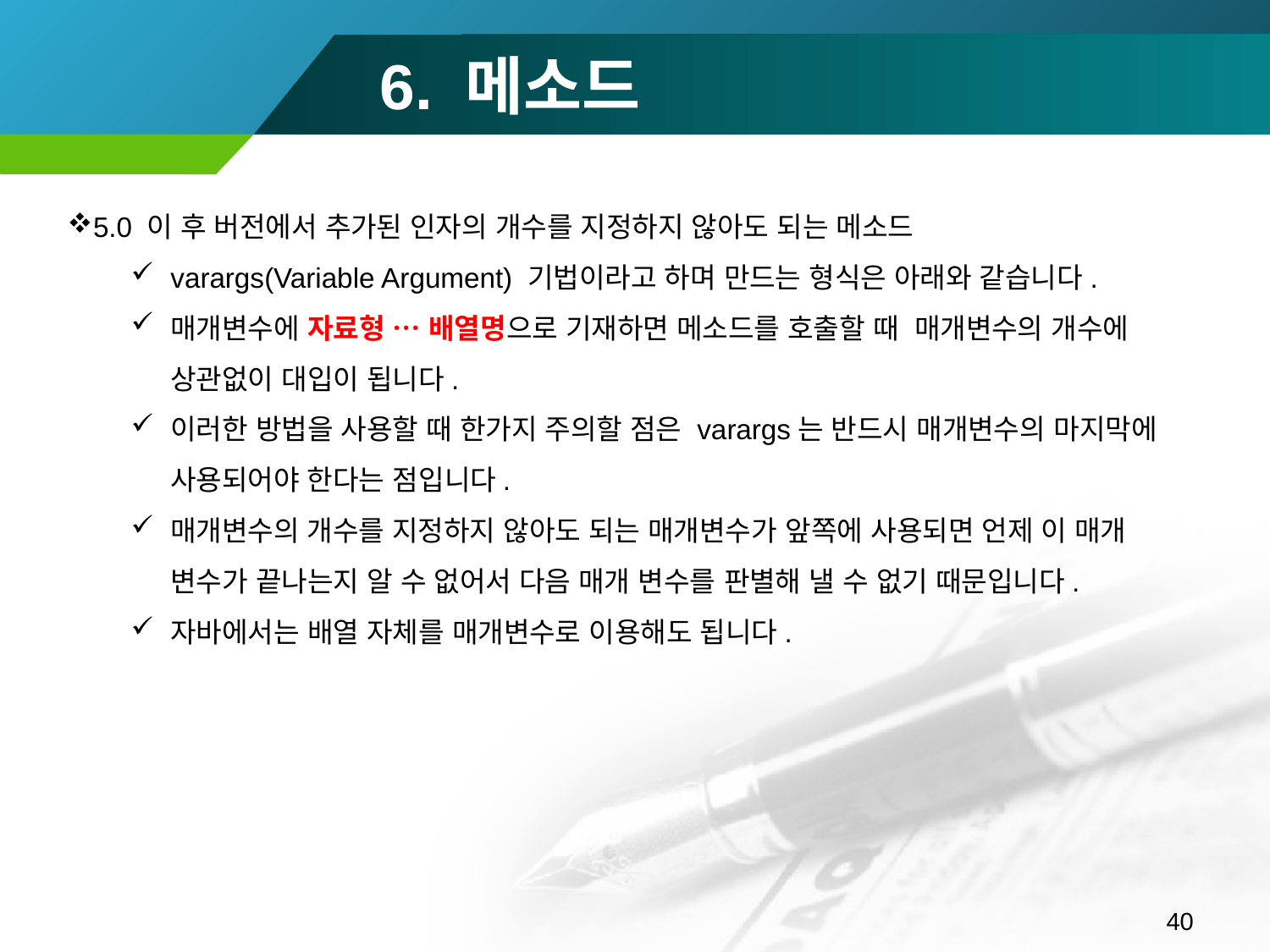

# 6. 메소드
5.0 이 후 버전에서 추가된 인자의 개수를 지정하지 않아도 되는 메소드
varargs(Variable Argument) 기법이라고 하며 만드는 형식은 아래와 같습니다.
매개변수에 자료형 … 배열명으로 기재하면 메소드를 호출할 때  매개변수의 개수에 상관없이 대입이 됩니다.
이러한 방법을 사용할 때 한가지 주의할 점은 varargs는 반드시 매개변수의 마지막에 사용되어야 한다는 점입니다.
매개변수의 개수를 지정하지 않아도 되는 매개변수가 앞쪽에 사용되면 언제 이 매개 변수가 끝나는지 알 수 없어서 다음 매개 변수를 판별해 낼 수 없기 때문입니다.
자바에서는 배열 자체를 매개변수로 이용해도 됩니다.
40